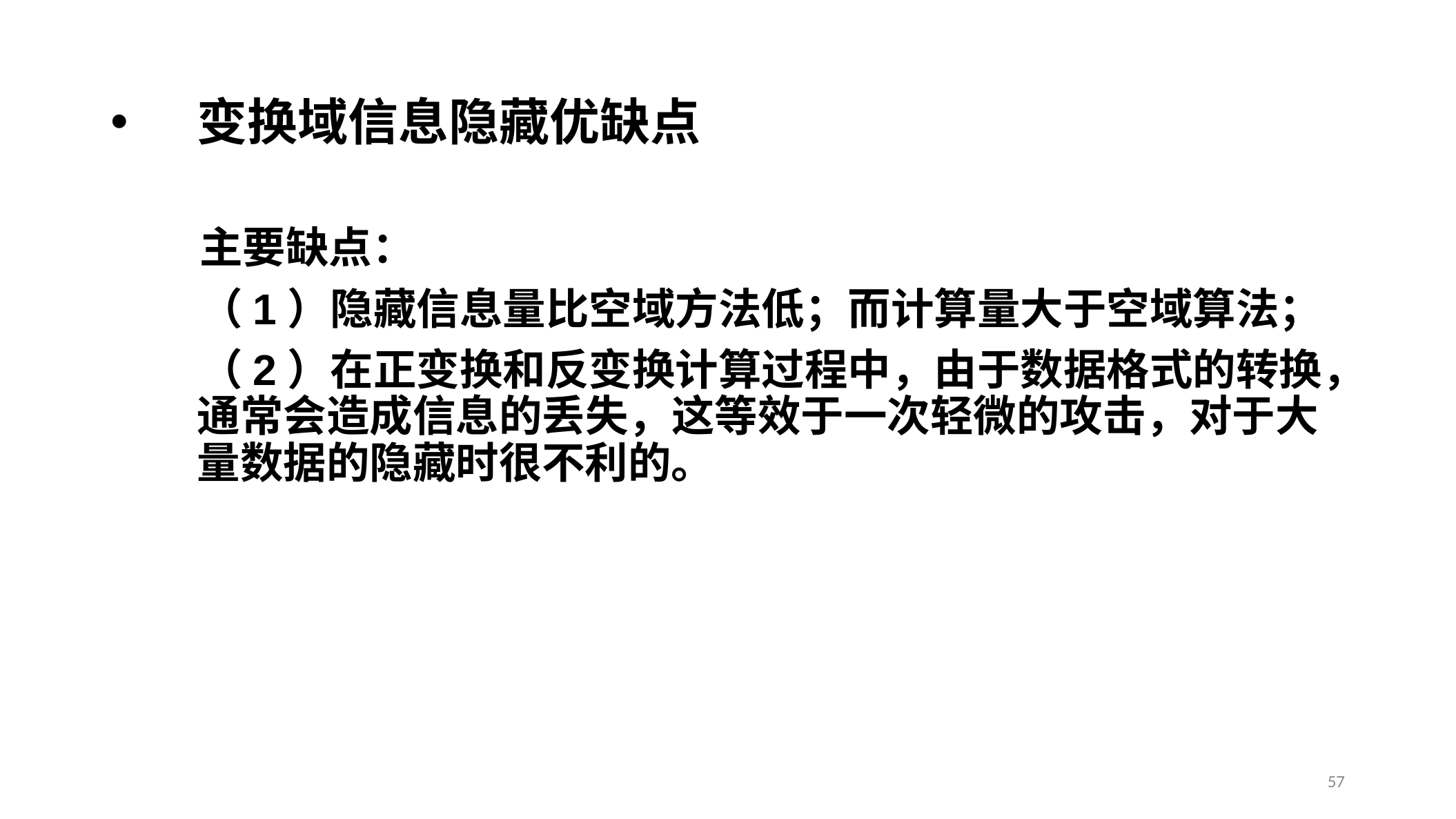

变换域信息隐藏优缺点

        主要缺点：
        （1）隐藏信息量比空域方法低；而计算量大于空域算法；
        （2）在正变换和反变换计算过程中，由于数据格式的转换，通常会造成信息的丢失，这等效于一次轻微的攻击，对于大量数据的隐藏时很不利的。

57